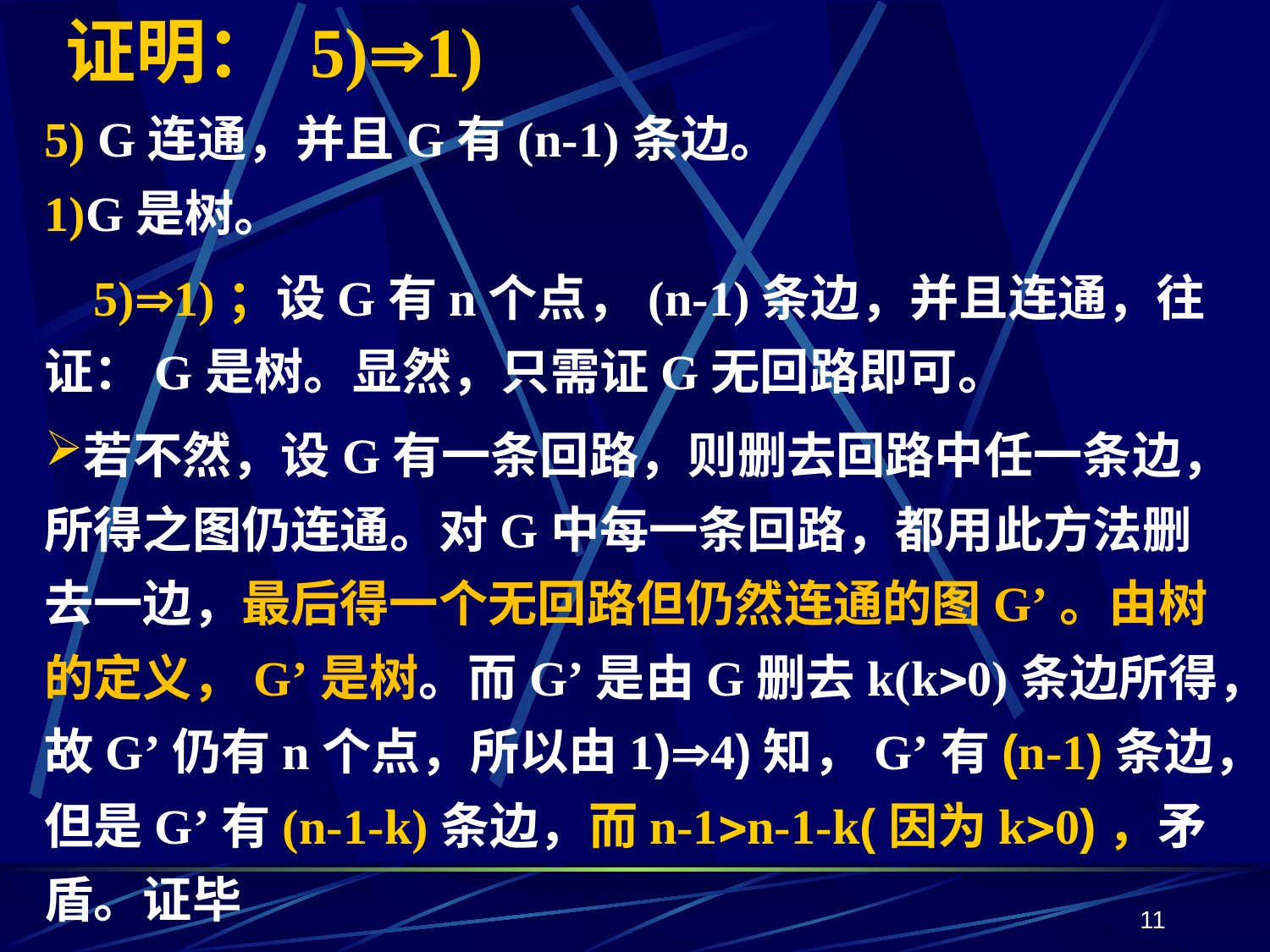

# 证明： 5)⇒1)
5) G连通，并且G有(n-1)条边。
1)G是树。
    5)⇒1)；设G有n个点，(n-1)条边，并且连通，往证：G是树。显然，只需证G无回路即可。
若不然，设G有一条回路，则删去回路中任一条边，所得之图仍连通。对G中每一条回路，都用此方法删去一边，最后得一个无回路但仍然连通的图G’。由树的定义，G’是树。而G’是由G删去k(k>0)条边所得，故G’仍有n个点，所以由1)⇒4)知，G’有(n-1)条边，但是G’有(n-1-k)条边，而n-1>n-1-k(因为k>0)，矛盾。证毕
11